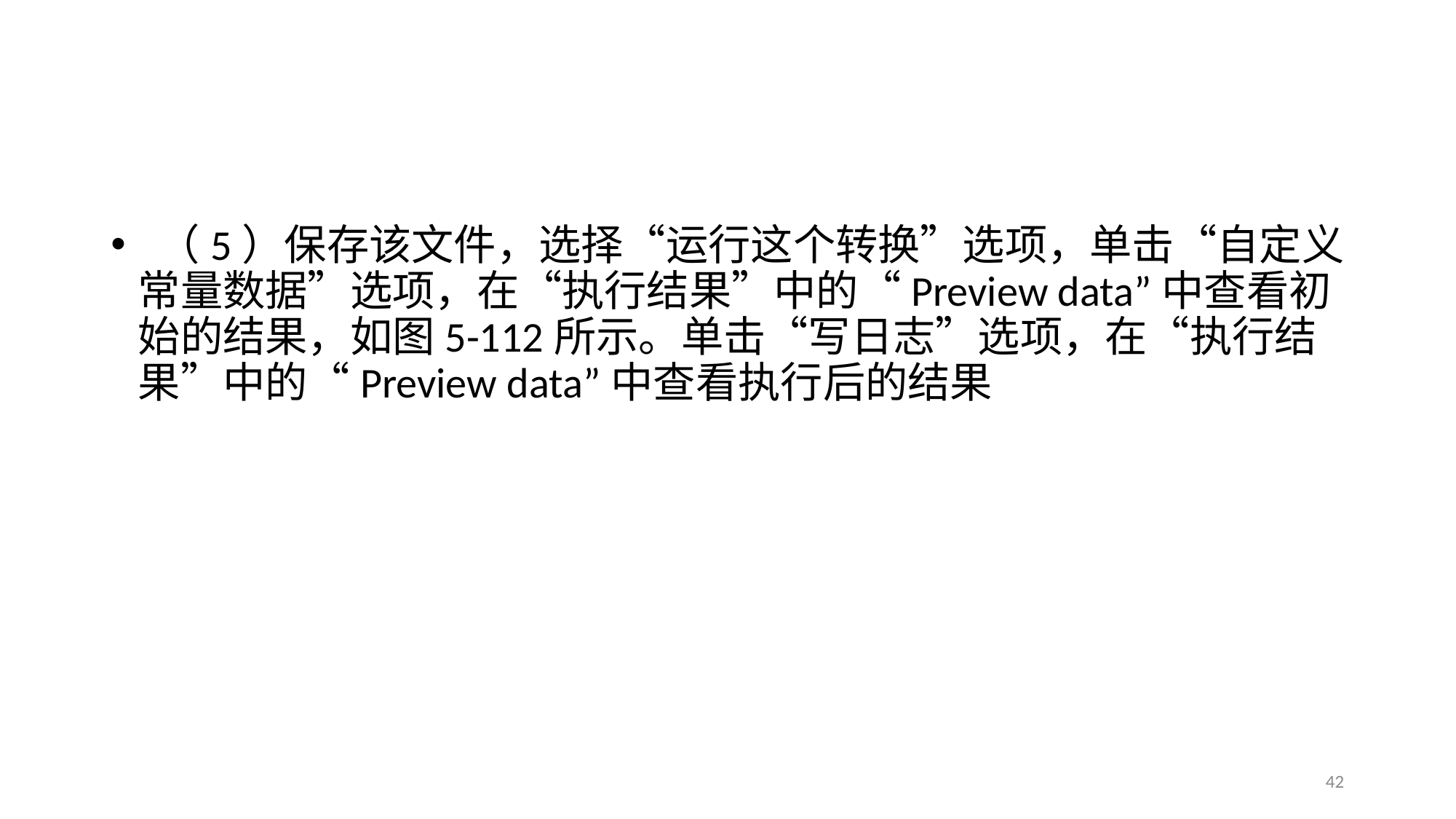

#
 （5）保存该文件，选择“运行这个转换”选项，单击“自定义常量数据”选项，在“执行结果”中的“Preview data”中查看初始的结果，如图5-112所示。单击“写日志”选项，在“执行结果”中的“Preview data”中查看执行后的结果
42